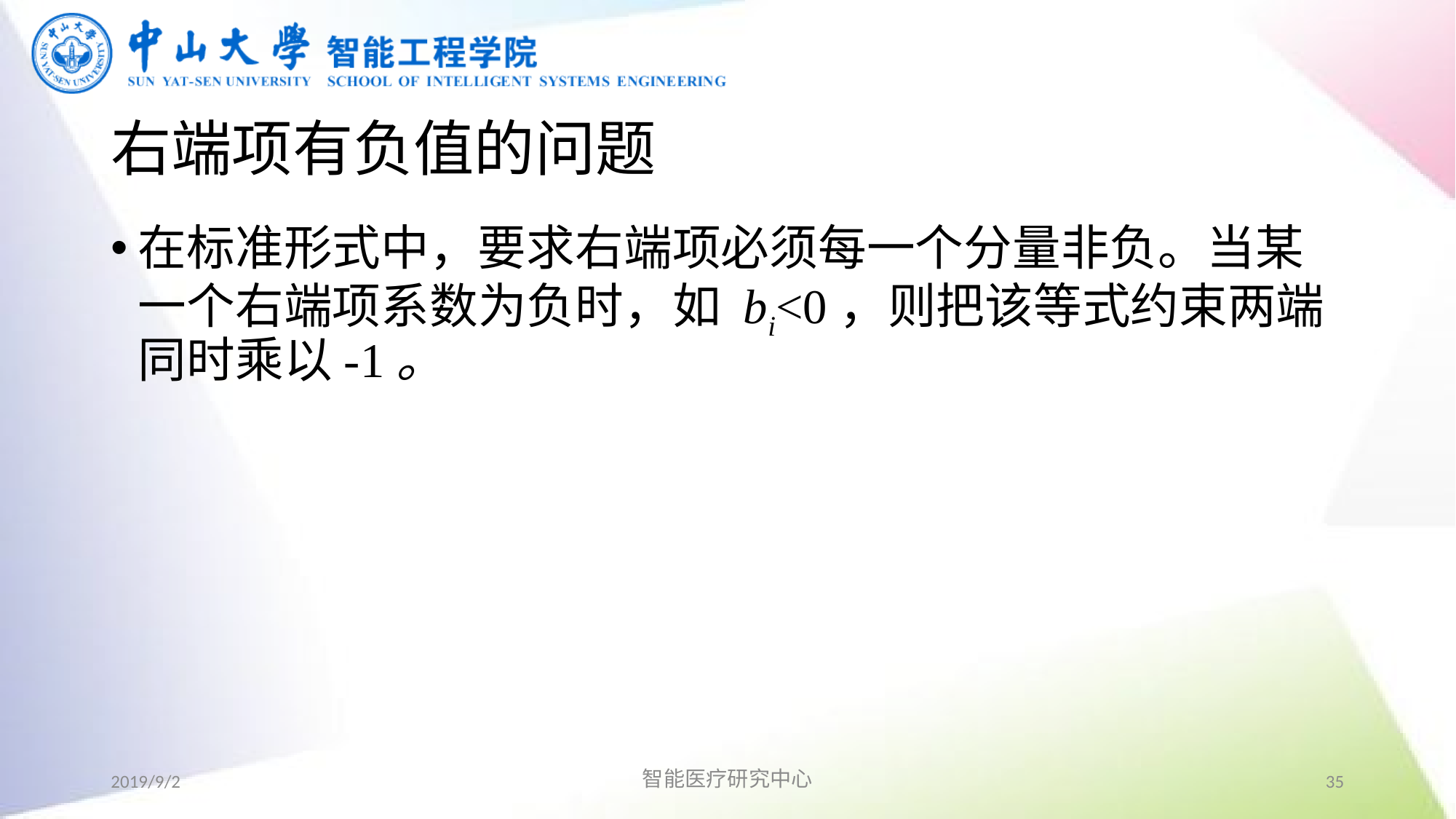

# 右端项有负值的问题
在标准形式中，要求右端项必须每一个分量非负。当某一个右端项系数为负时，如 bi<0，则把该等式约束两端同时乘以-1。
2019/9/2
智能医疗研究中心
35